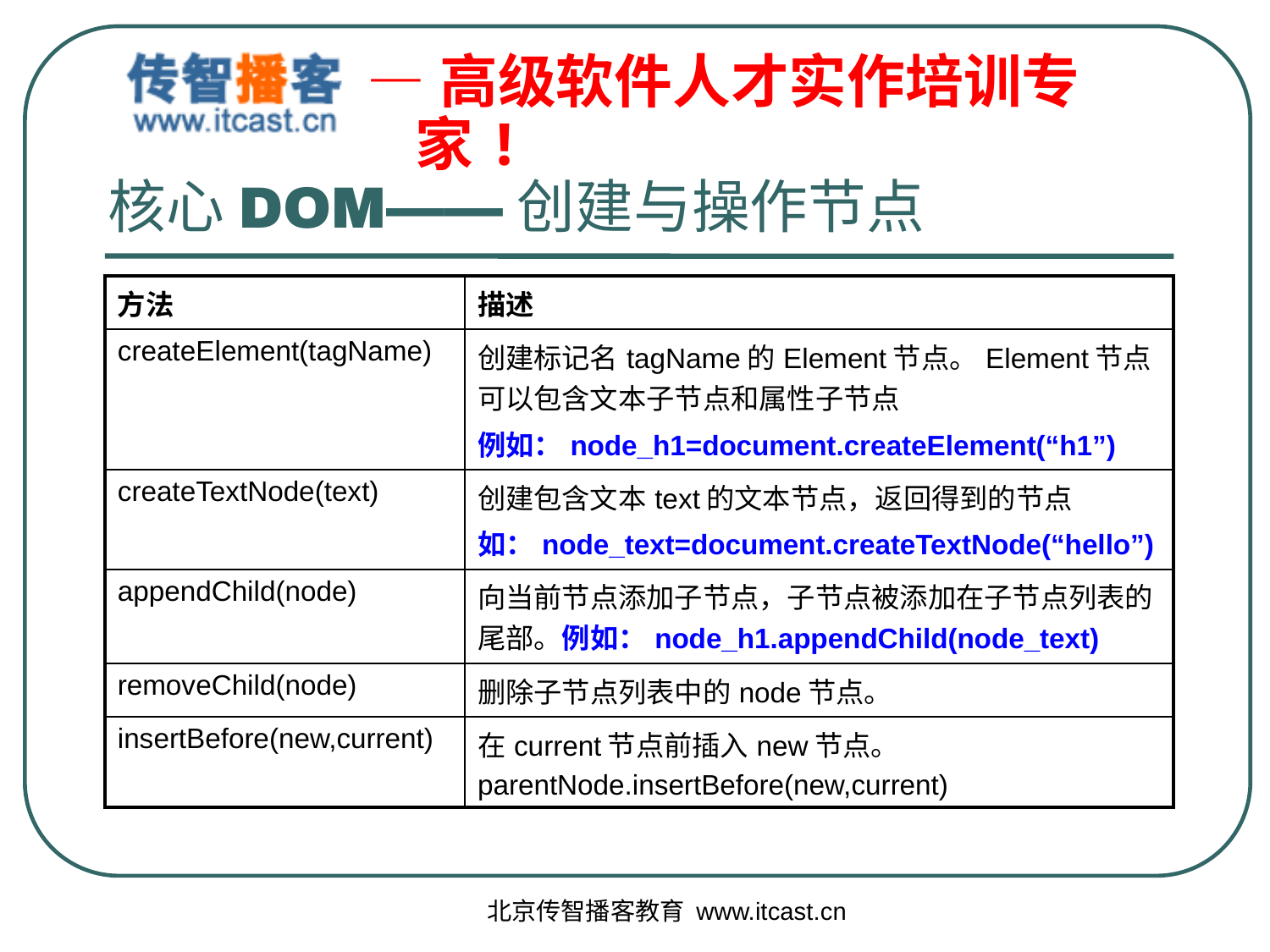

# 核心DOM——创建与操作节点
| 方法 | 描述 |
| --- | --- |
| createElement(tagName) | 创建标记名tagName的Element节点。Element节点可以包含文本子节点和属性子节点 例如：node\_h1=document.createElement(“h1”) |
| createTextNode(text) | 创建包含文本text的文本节点，返回得到的节点 如：node\_text=document.createTextNode(“hello”) |
| appendChild(node) | 向当前节点添加子节点，子节点被添加在子节点列表的尾部。例如：node\_h1.appendChild(node\_text) |
| removeChild(node) | 删除子节点列表中的node节点。 |
| insertBefore(new,current) | 在current节点前插入new节点。 parentNode.insertBefore(new,current) |